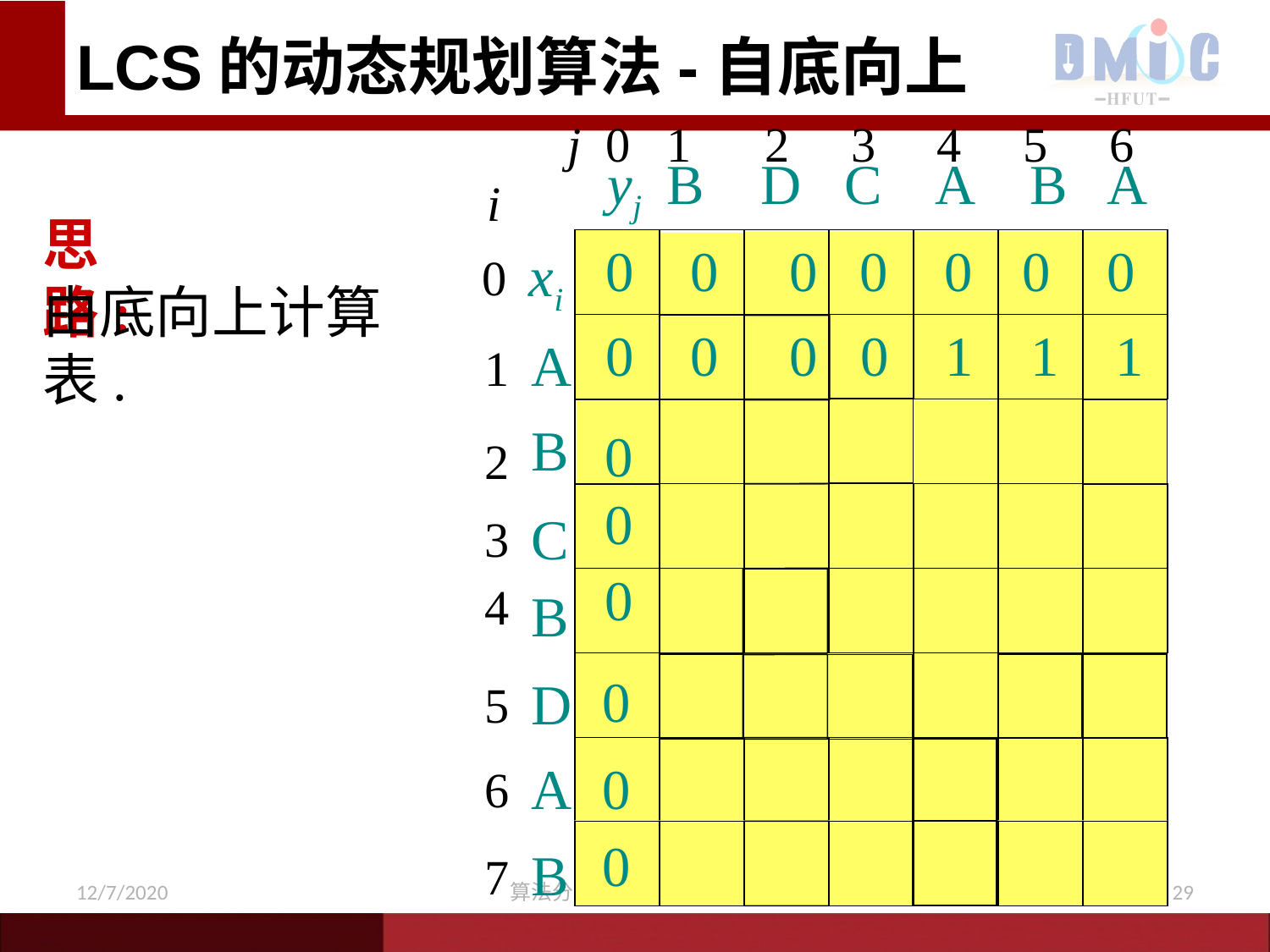

# LCS的动态规划算法-自底向上
j  0     1      2     3     4     5     6
yj   B    D   C    A    B   A
i
思路:

0    0	    0	0    0

0    0     0   0    1    1    1
0    0

xi
0
由底向上计算表.

A
1

B

C

B
0
0

0
2

3

4

0
D
5

0
A
6

0
B
7
12/7/2020
算法分析与设计-动态规划
29